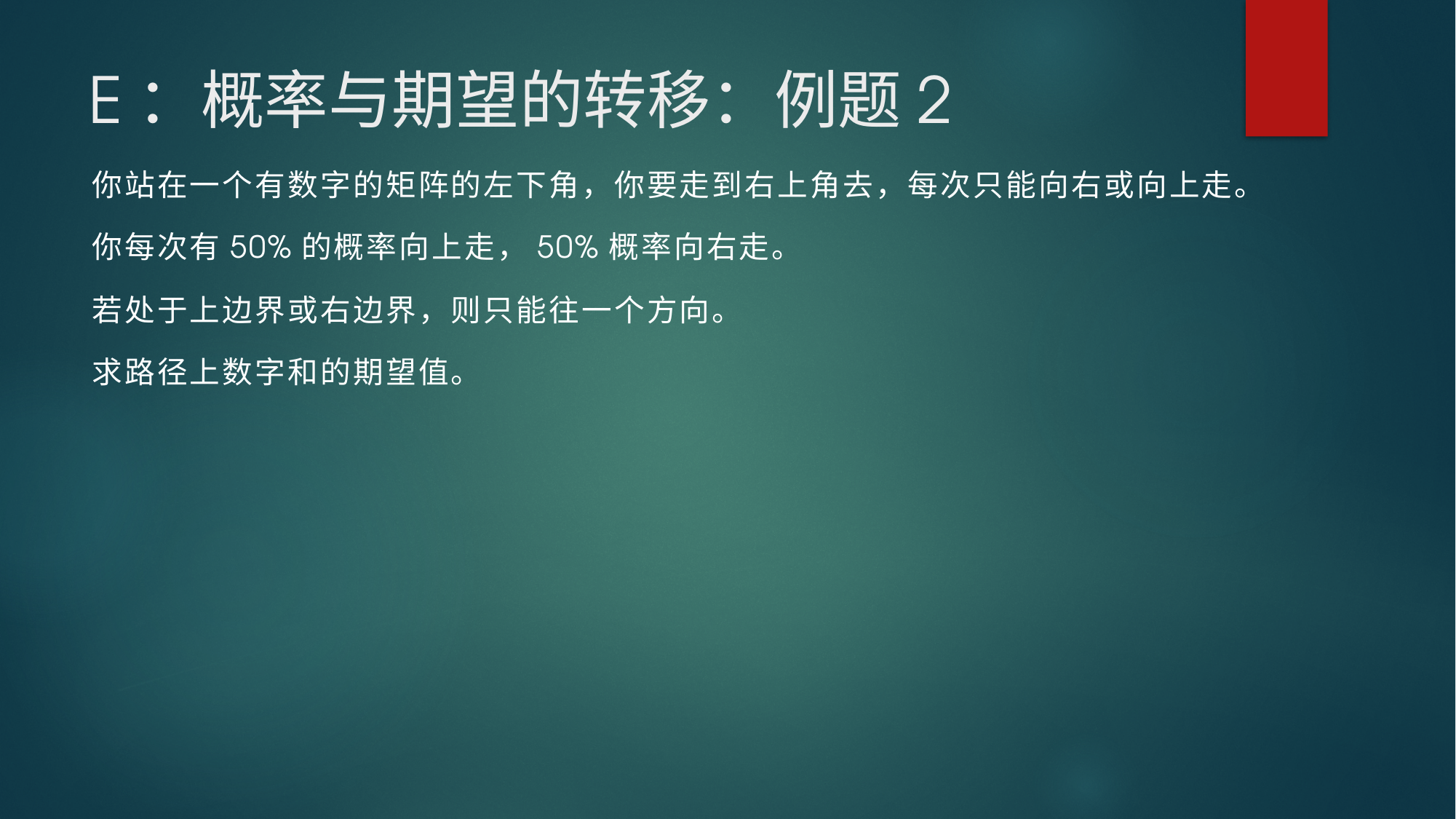

# E：概率与期望的转移：例题2
你站在一个有数字的矩阵的左下角，你要走到右上角去，每次只能向右或向上走。
你每次有50%的概率向上走，50%概率向右走。
若处于上边界或右边界，则只能往一个方向。
求路径上数字和的期望值。